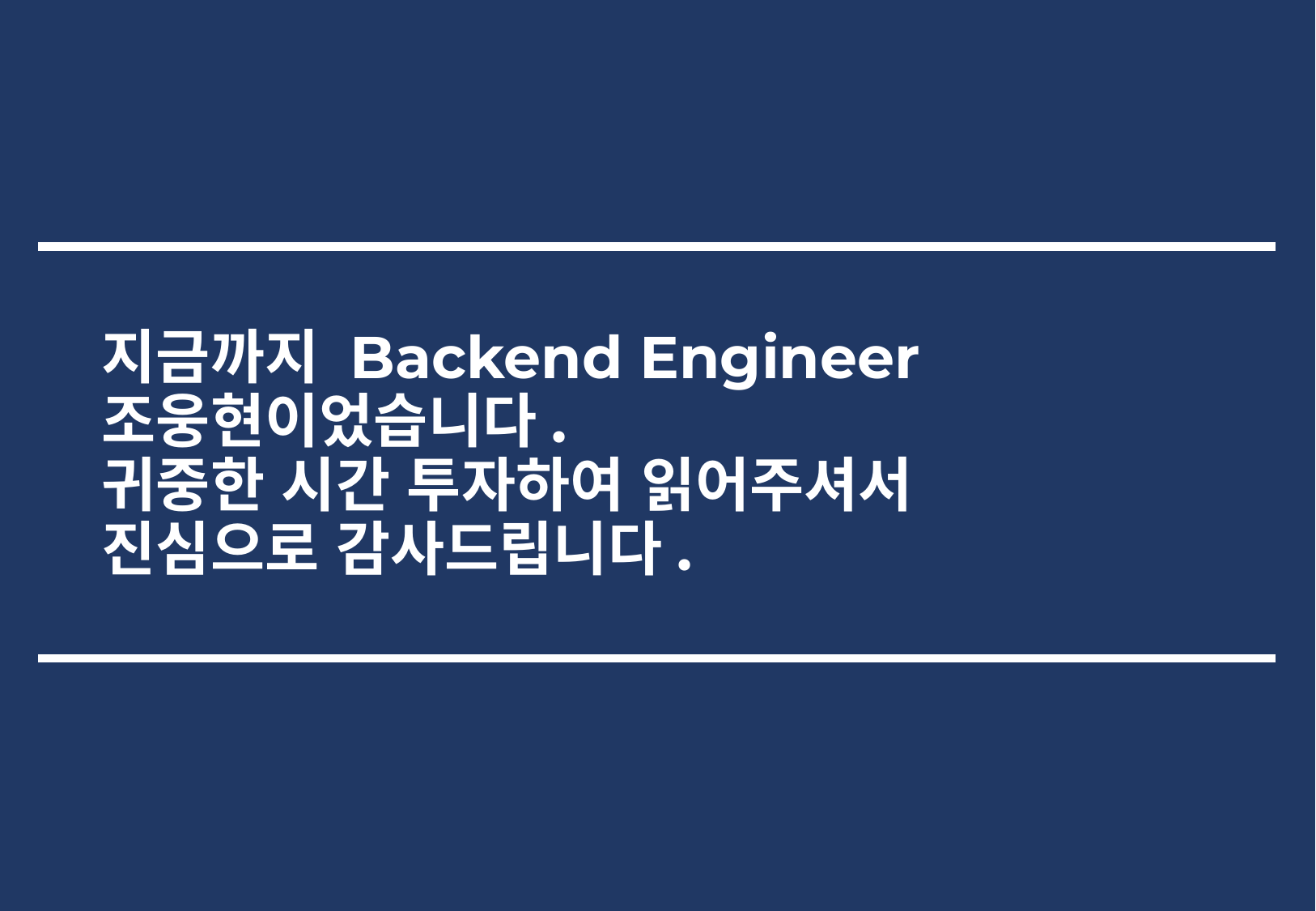

# 지금까지 Backend Engineer 조웅현이었습니다. 귀중한 시간 투자하여 읽어주셔서 진심으로 감사드립니다.